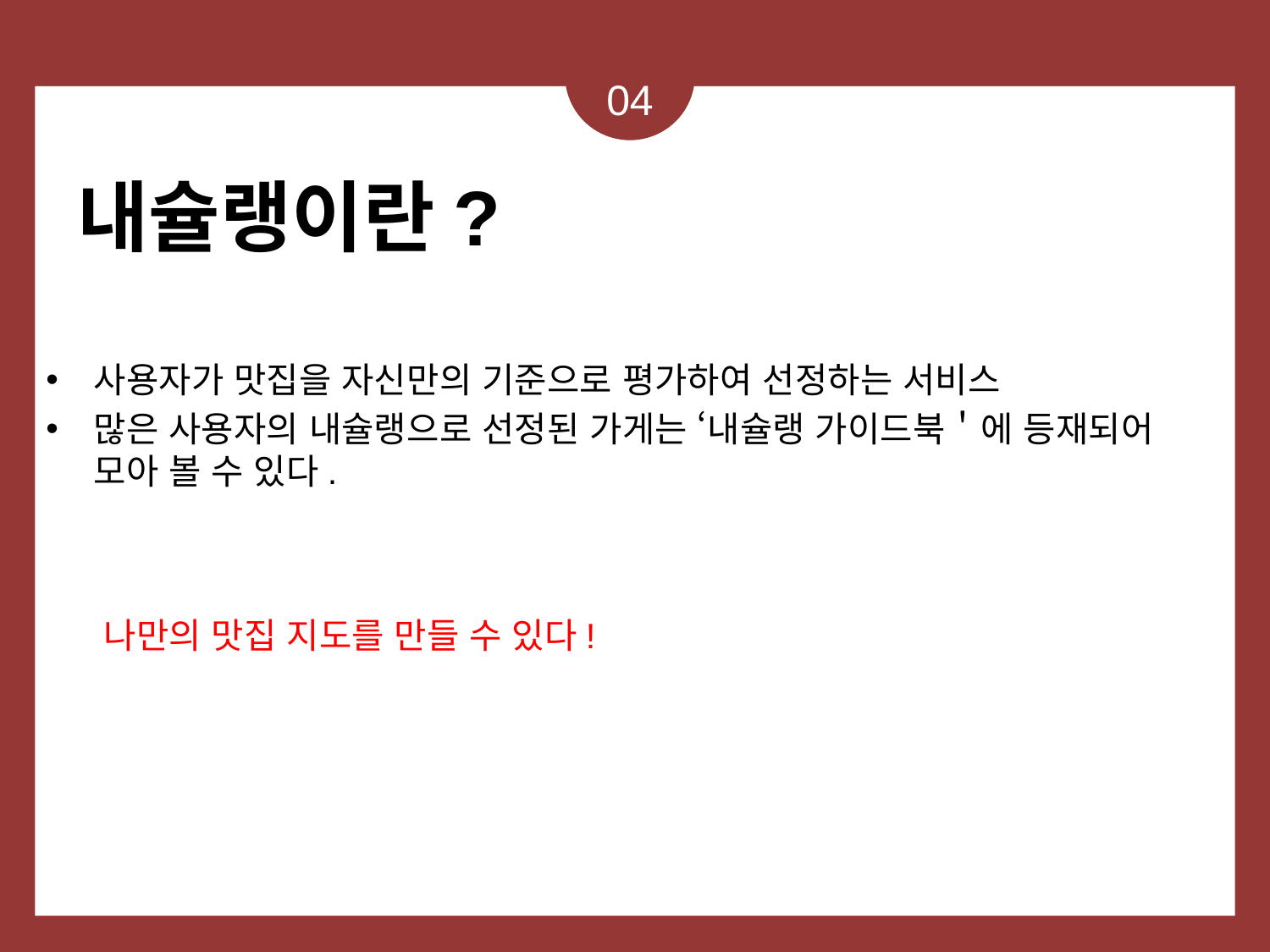

04

내슐랭이란?
사용자가 맛집을 자신만의 기준으로 평가하여 선정하는 서비스
많은 사용자의 내슐랭으로 선정된 가게는 ‘내슐랭 가이드북＇에 등재되어 모아 볼 수 있다.
나만의 맛집 지도를 만들 수 있다!